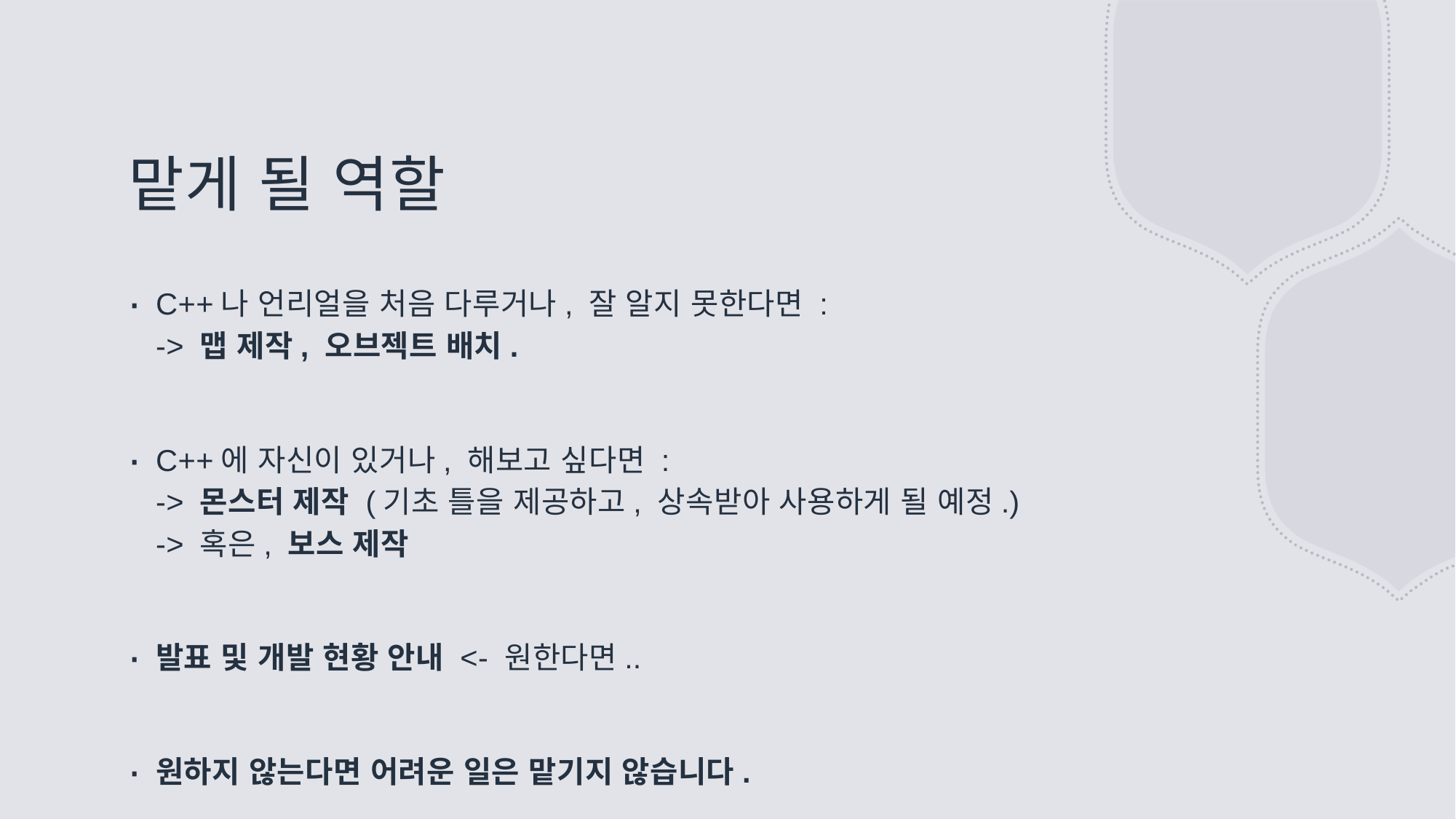

# 맡게 될 역할
C++나 언리얼을 처음 다루거나, 잘 알지 못한다면 :
-> 맵 제작, 오브젝트 배치.

C++에 자신이 있거나, 해보고 싶다면 :
-> 몬스터 제작 (기초 틀을 제공하고, 상속받아 사용하게 될 예정.)
-> 혹은, 보스 제작

발표 및 개발 현황 안내 <- 원한다면..

원하지 않는다면 어려운 일은 맡기지 않습니다.